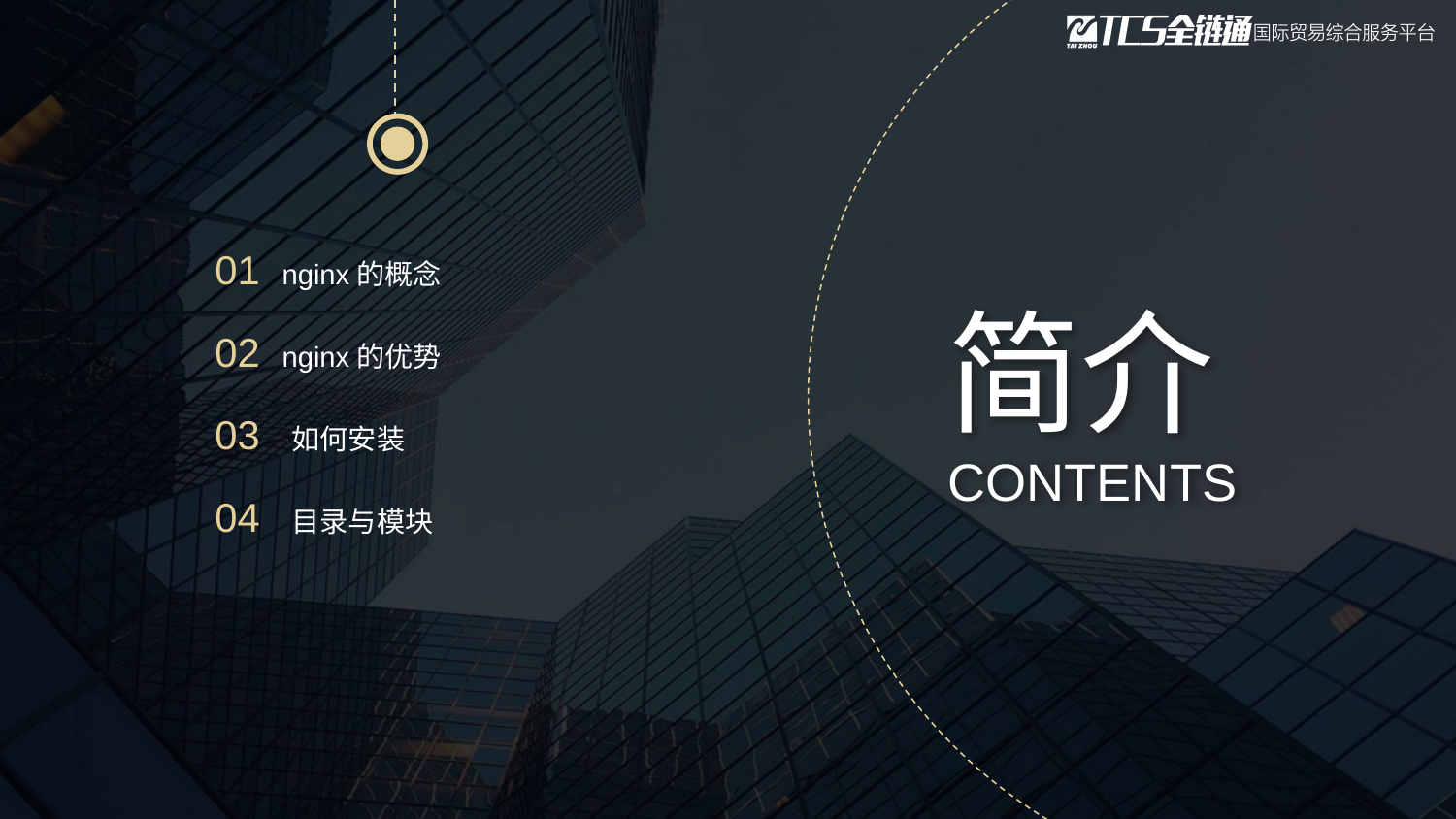

01  nginx的概念

02  nginx的优势

03  如何安装

04  目录与模块

简介
CONTENTS